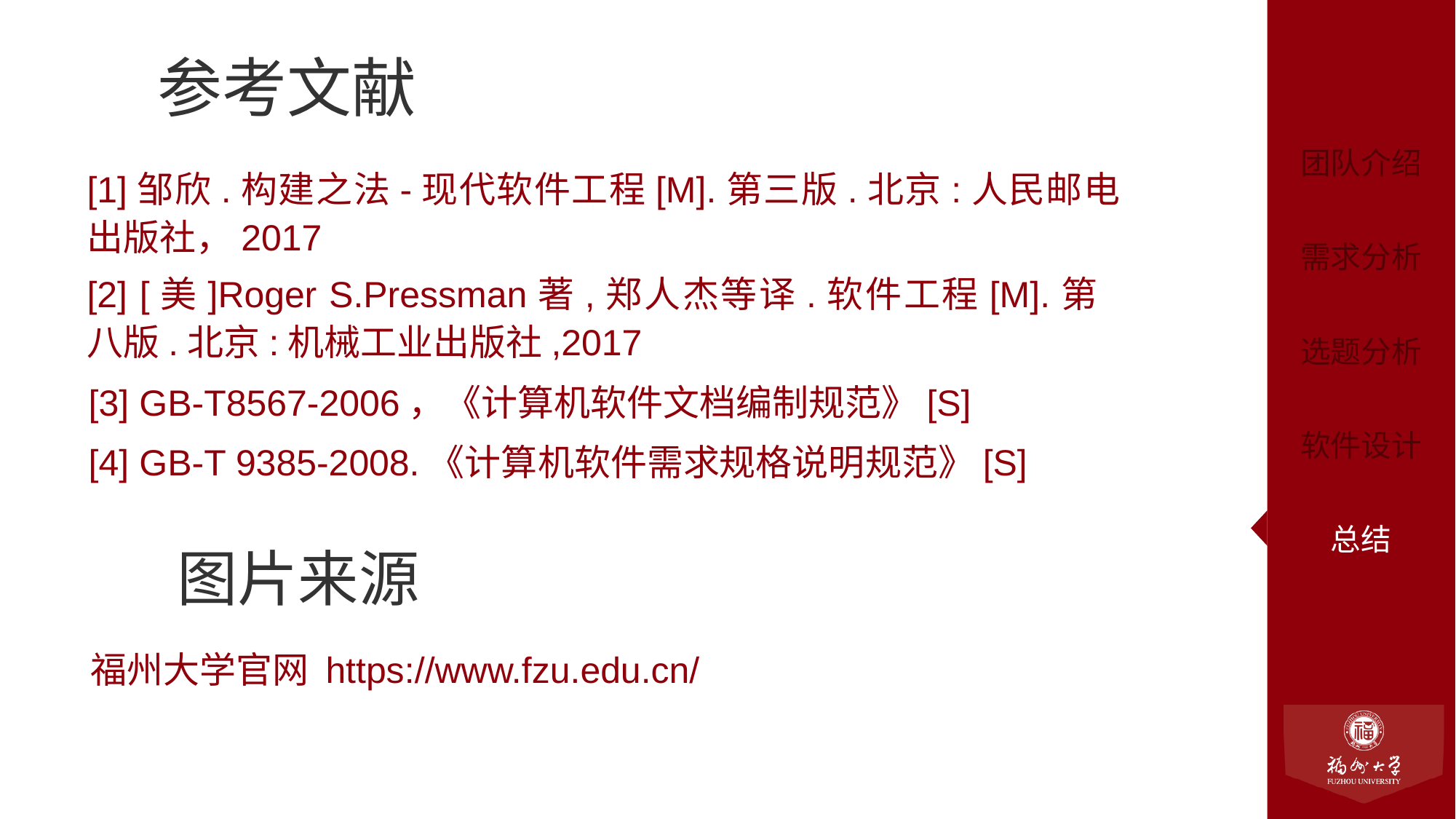

参考文献
[1]邹欣.构建之法-现代软件工程[M].第三版.北京:人民邮电出版社，2017
[2] [美]Roger S.Pressman著,郑人杰等译.软件工程[M].第八版.北京:机械工业出版社,2017
[3] GB-T8567-2006，《计算机软件文档编制规范》[S]
[4] GB-T 9385-2008.《计算机软件需求规格说明规范》[S]
图片来源
福州大学官网 https://www.fzu.edu.cn/